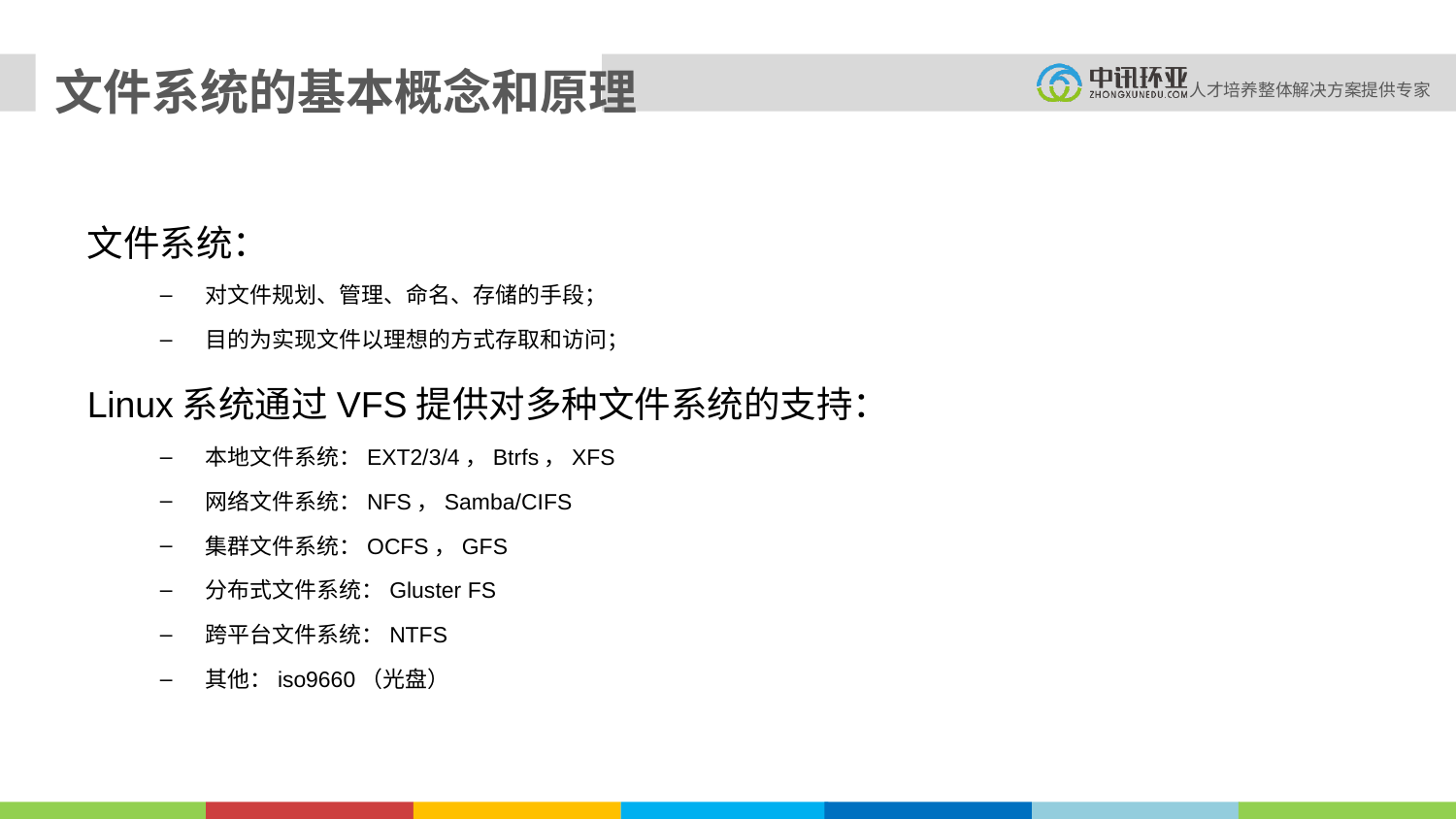

# 文件系统的基本概念和原理
文件系统：
对文件规划、管理、命名、存储的手段；
目的为实现文件以理想的方式存取和访问；
Linux系统通过VFS提供对多种文件系统的支持：
本地文件系统：EXT2/3/4，Btrfs，XFS
网络文件系统：NFS，Samba/CIFS
集群文件系统：OCFS，GFS
分布式文件系统：Gluster FS
跨平台文件系统：NTFS
其他：iso9660（光盘）